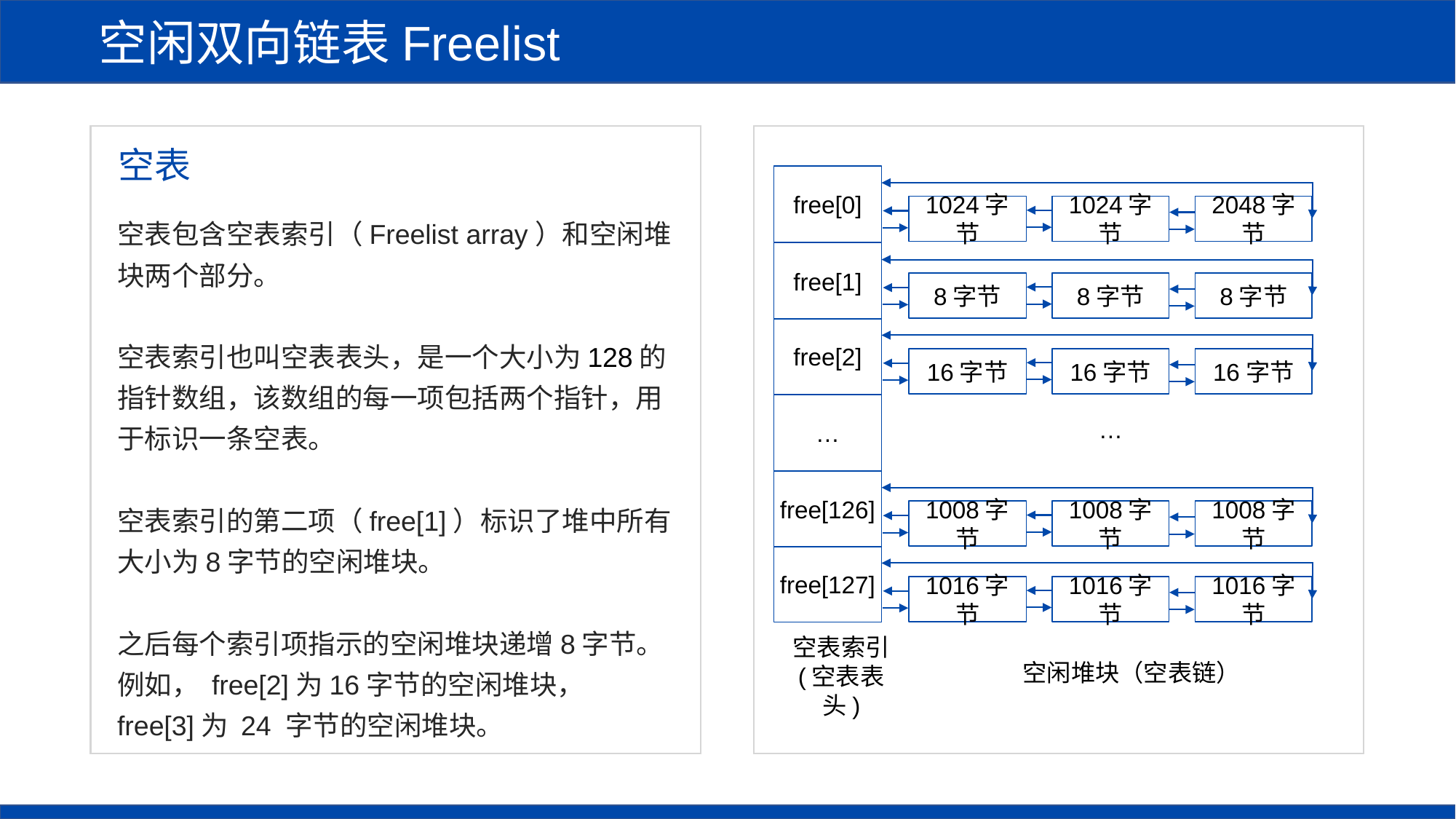

空闲双向链表Freelist

空表
free[0]
1024字节
1024字节
2048字节
空表包含空表索引（Freelist array）和空闲堆块两个部分。

空表索引也叫空表表头，是一个大小为128的指针数组，该数组的每一项包括两个指针，用于标识一条空表。

空表索引的第二项（free[1]）标识了堆中所有大小为8字节的空闲堆块。

之后每个索引项指示的空闲堆块递增8字节。例如， free[2]为16字节的空闲堆块， free[3]为 24 字节的空闲堆块。
free[1]
8字节
8字节
8字节
free[2]
16字节
16字节
16字节
…
…
free[126]
1008字节
1008字节
1008字节
free[127]
1016字节
1016字节
1016字节
空表索引
(空表表头)
空闲堆块（空表链）